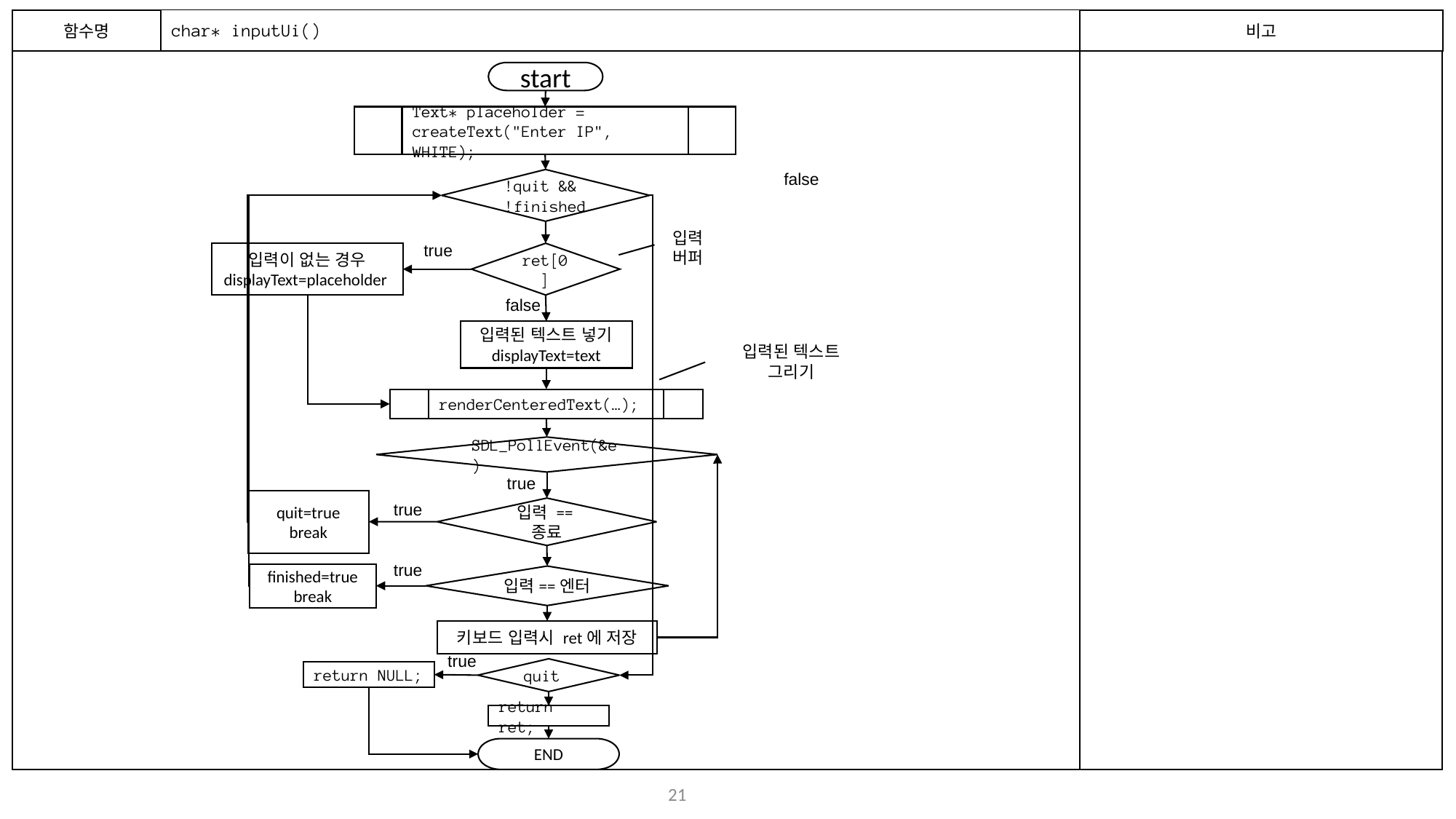

함수명
# char* inputUi()
비고

start
Text* placeholder = createText("Enter IP", WHITE);
false
!quit &&
!finished
입력 버퍼
true
입력이 없는 경우
displayText=placeholder
ret[0]
false
입력된 텍스트 넣기
displayText=text
입력된 텍스트 그리기
renderCenteredText(…);
SDL_PollEvent(&e)
true
quit=true
break
true
입력 ==종료
true
finished=true
break
입력==엔터
키보드 입력시 ret에 저장
true
quit
return NULL;
return ret;
END
21